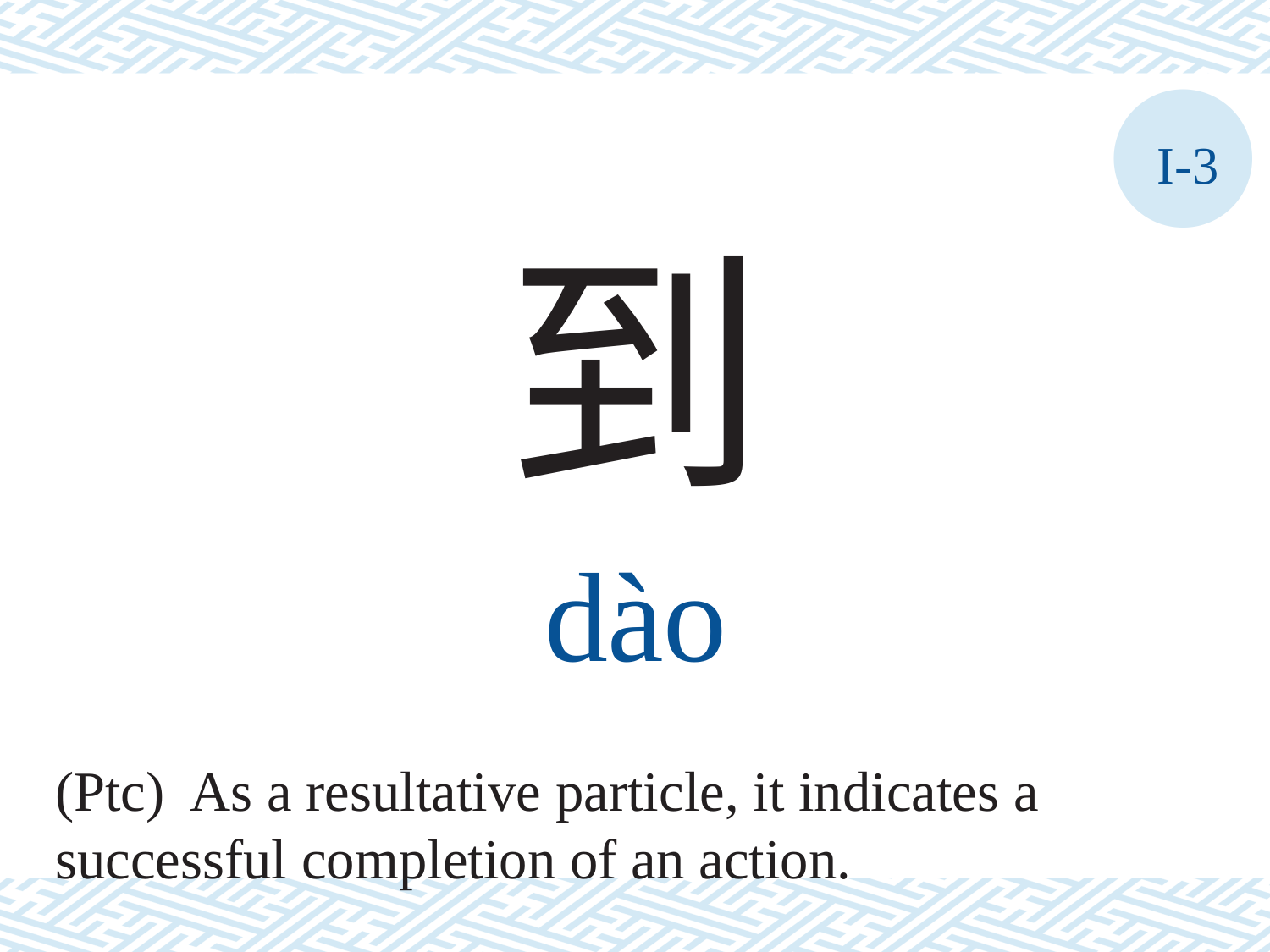

I-3
到
dào

(Ptc)  As a resultative particle, it indicates a
successful completion of an action.